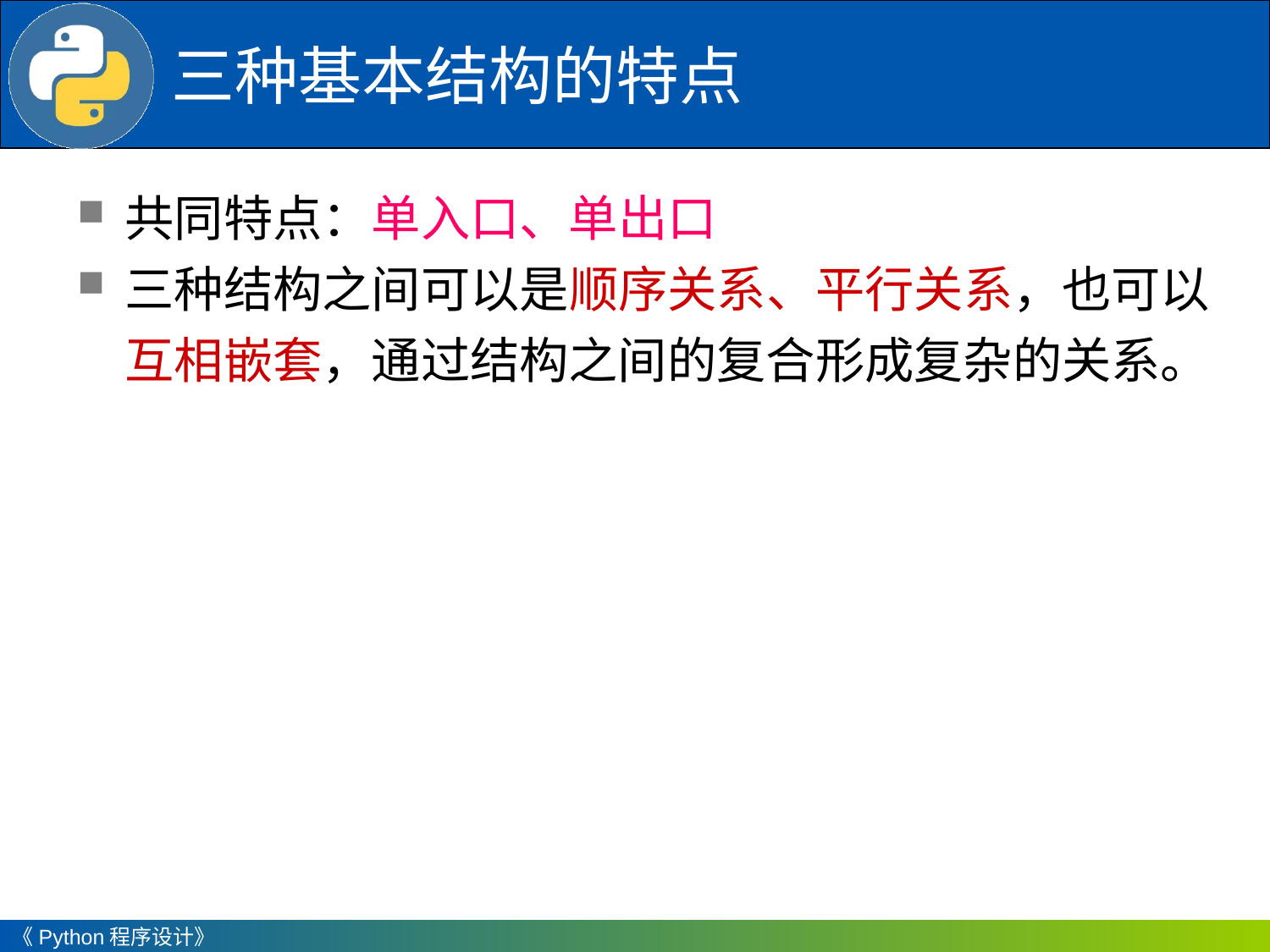

三种基本结构的特点
共同特点：单入口、单出口
三种结构之间可以是顺序关系、平行关系，也可以互相嵌套，通过结构之间的复合形成复杂的关系。